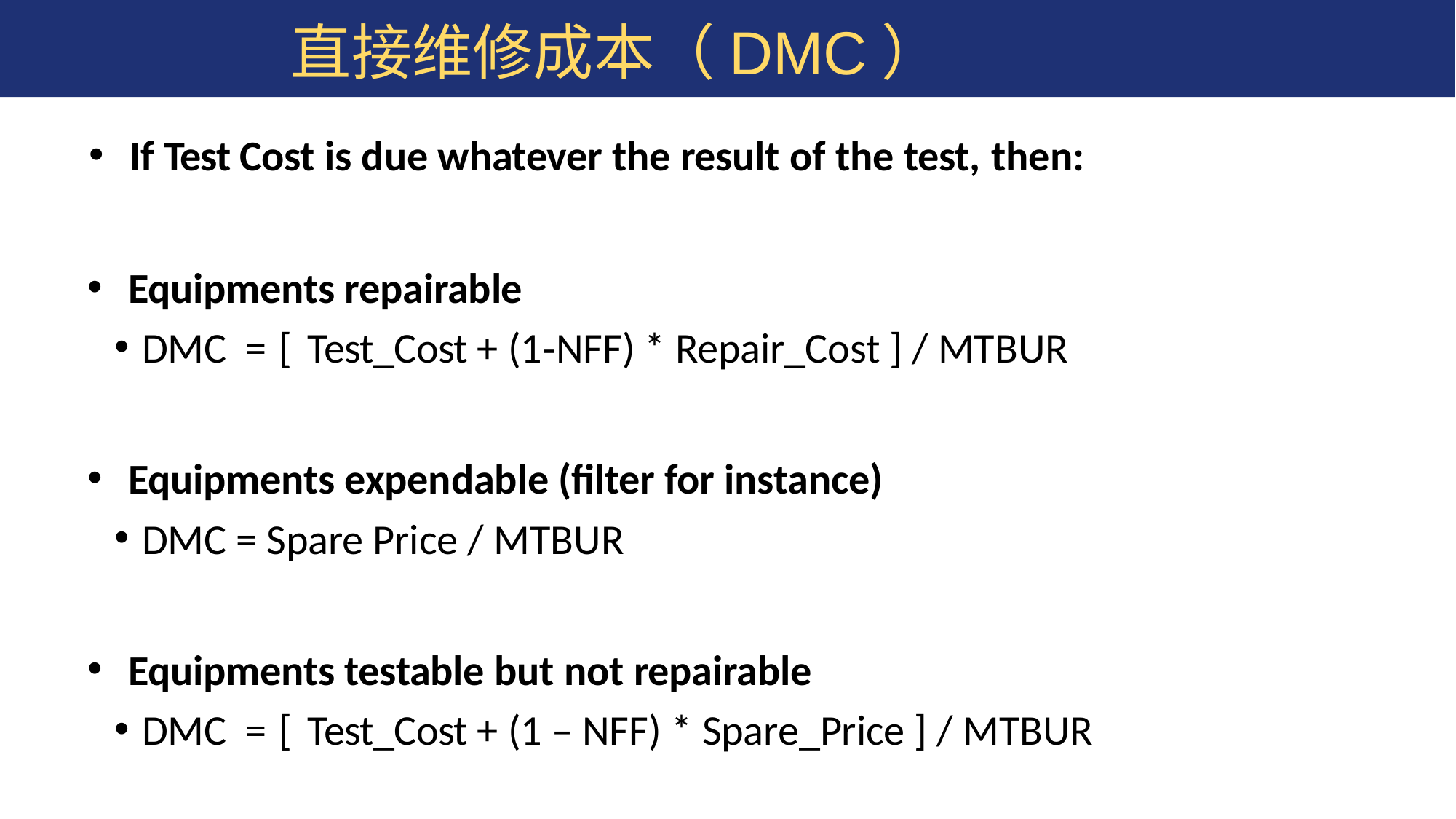

# 直接维修成本（DMC）
If Test Cost is due whatever the result of the test, then:

Equipments repairable
DMC  = [ Test_Cost + (1‐NFF) * Repair_Cost ] / MTBUR

Equipments expendable (filter for instance)
DMC = Spare Price / MTBUR

Equipments testable but not repairable
DMC  = [ Test_Cost + (1 – NFF) * Spare_Price ] / MTBUR